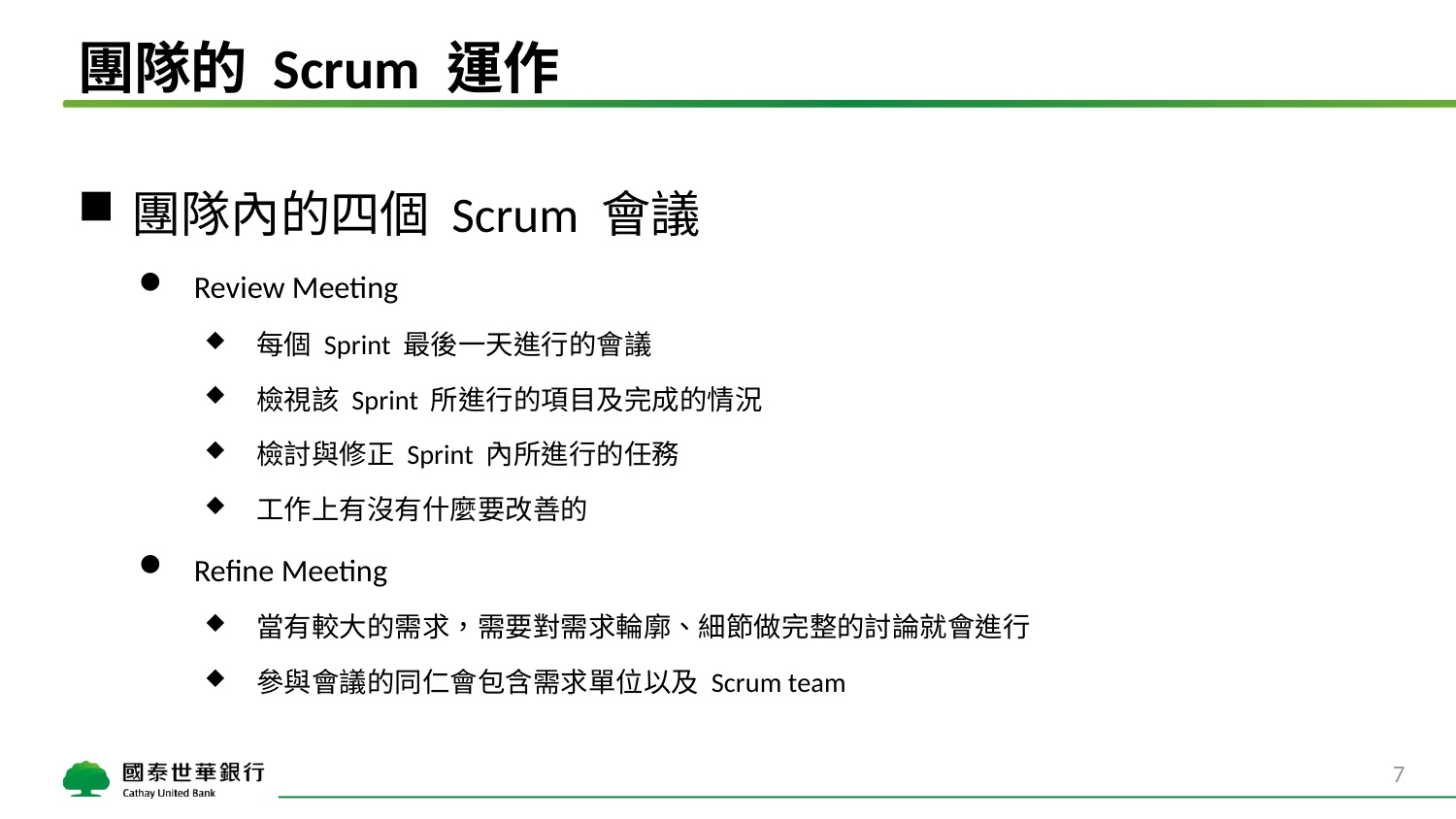

# 團隊的 Scrum 運作
團隊內的四個 Scrum 會議
Review Meeting
每個 Sprint 最後一天進行的會議
檢視該 Sprint 所進行的項目及完成的情況
檢討與修正 Sprint 內所進行的任務
工作上有沒有什麼要改善的
Refine Meeting
當有較大的需求，需要對需求輪廓、細節做完整的討論就會進行
參與會議的同仁會包含需求單位以及 Scrum team
7